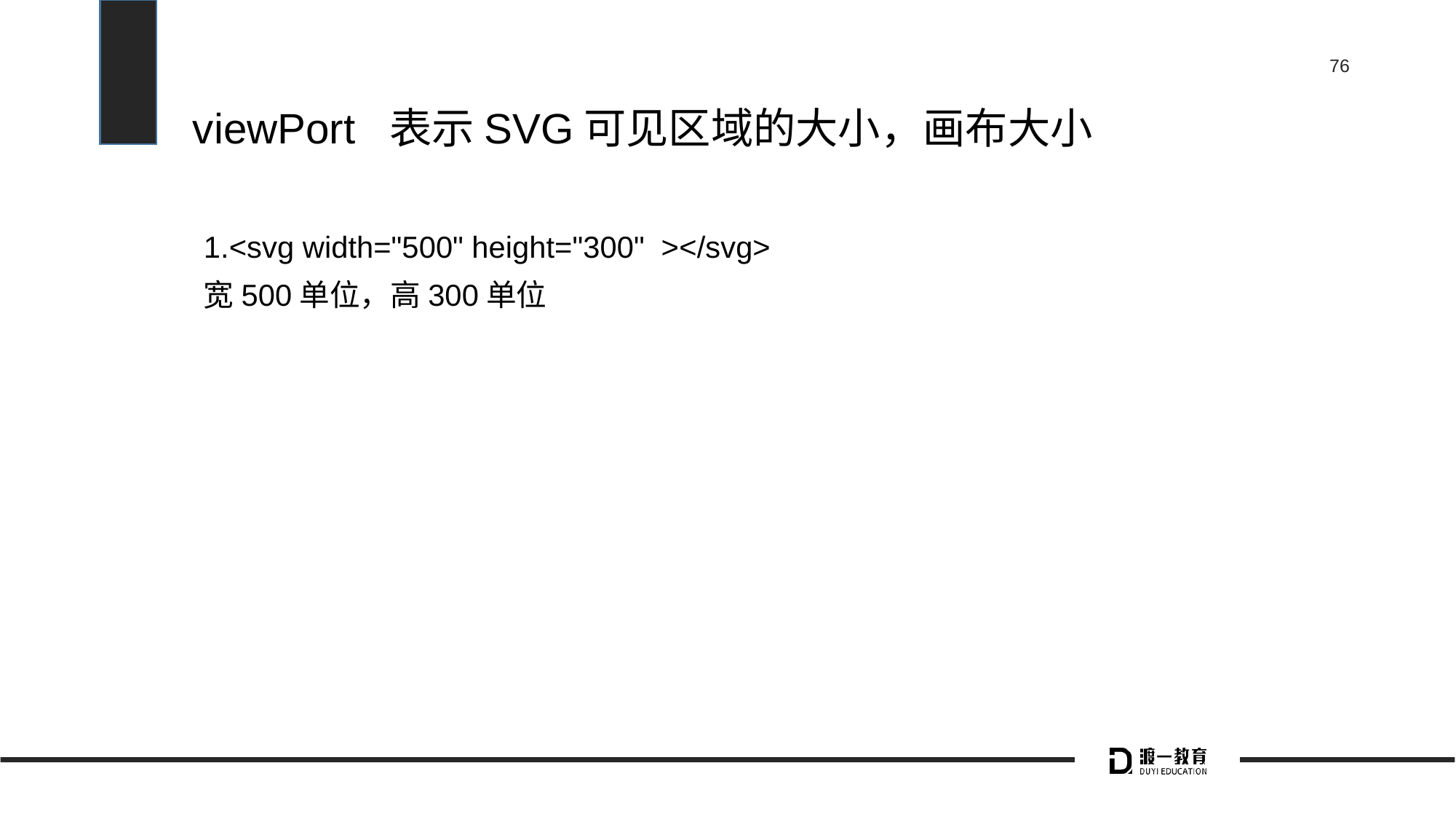

# viewPort  表示SVG可见区域的大小，画布大小
1.<svg width="500" height="300"  ></svg>
宽500单位，高300单位